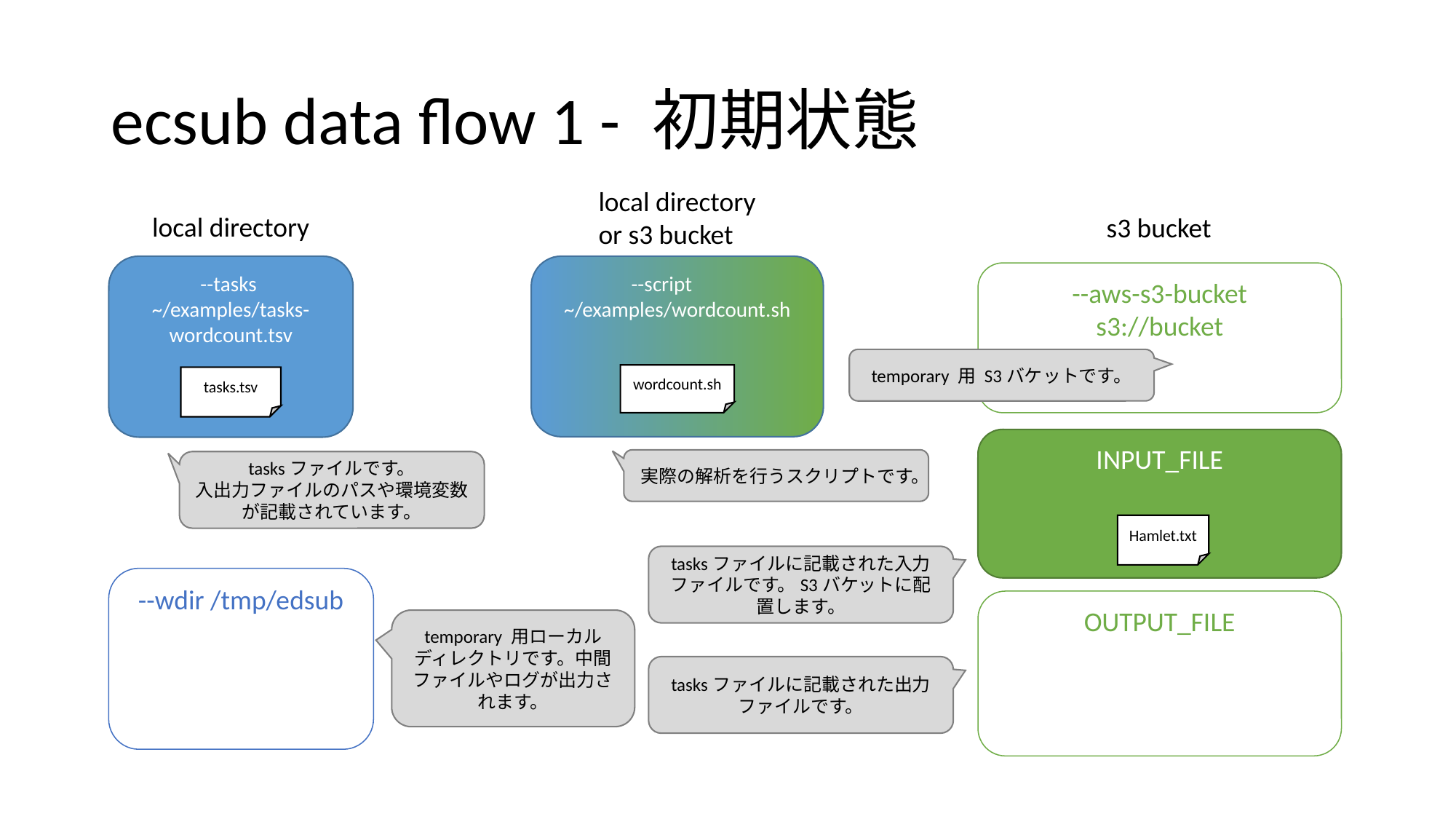

# ecsub data flow 1 - 初期状態
local directory
or s3 bucket
local directory
s3 bucket

--tasks
~/examples/tasks-wordcount.tsv
--script　~/examples/wordcount.sh
--aws-s3-bucket
s3://bucket
temporary 用 S3バケットです。
wordcount.sh
tasks.tsv
INPUT_FILE
実際の解析を行うスクリプトです。
tasksファイルです。
入出力ファイルのパスや環境変数が記載されています。
Hamlet.txt
tasksファイルに記載された入力ファイルです。S3バケットに配置します。
--wdir /tmp/edsub

OUTPUT_FILE
temporary 用ローカルディレクトリです。中間ファイルやログが出力されます。
tasksファイルに記載された出力ファイルです。